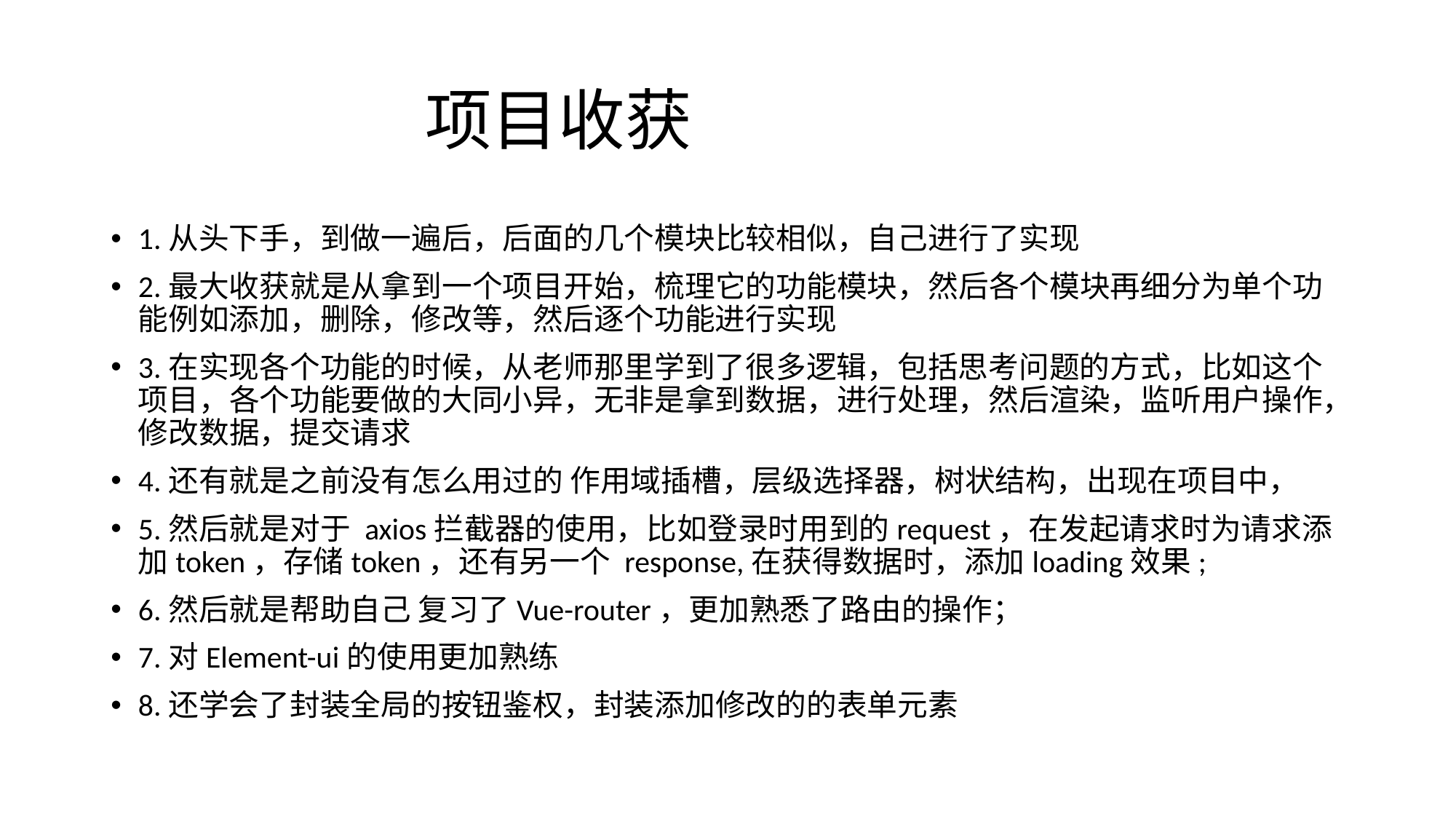

# 项目收获
1.从头下手，到做一遍后，后面的几个模块比较相似，自己进行了实现
2.最大收获就是从拿到一个项目开始，梳理它的功能模块，然后各个模块再细分为单个功能例如添加，删除，修改等，然后逐个功能进行实现
3.在实现各个功能的时候，从老师那里学到了很多逻辑，包括思考问题的方式，比如这个项目，各个功能要做的大同小异，无非是拿到数据，进行处理，然后渲染，监听用户操作，修改数据，提交请求
4.还有就是之前没有怎么用过的 作用域插槽，层级选择器，树状结构，出现在项目中，
5.然后就是对于 axios拦截器的使用，比如登录时用到的request，在发起请求时为请求添加token，存储token，还有另一个 response,在获得数据时，添加loading效果;
6.然后就是帮助自己 复习了Vue-router，更加熟悉了路由的操作；
7.对Element-ui的使用更加熟练
8.还学会了封装全局的按钮鉴权，封装添加修改的的表单元素